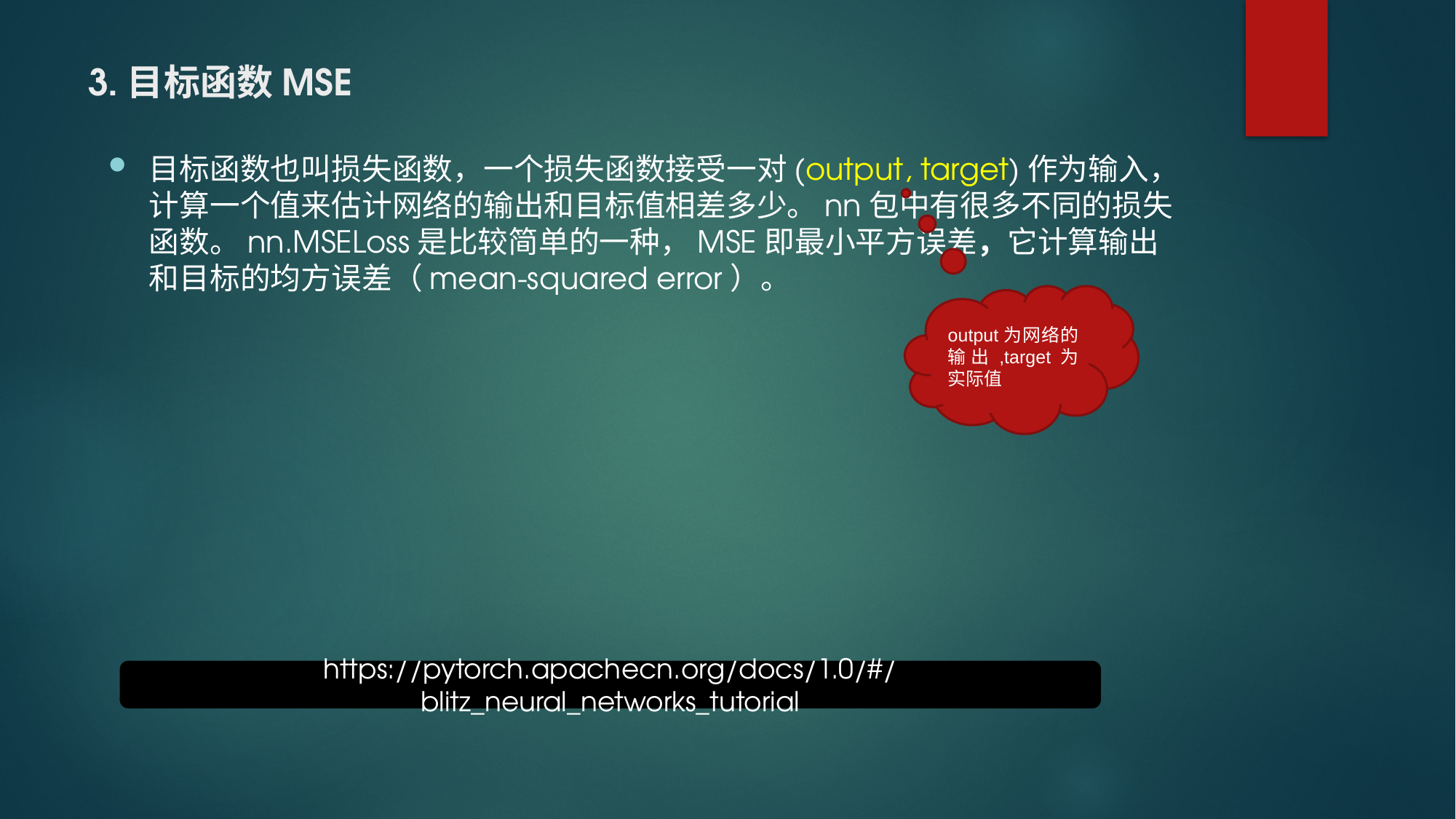

# 3.目标函数MSE
目标函数也叫损失函数，一个损失函数接受一对(output, target)作为输入，计算一个值来估计网络的输出和目标值相差多少。nn包中有很多不同的损失函数。nn.MSELoss是比较简单的一种，MSE即最小平方误差，它计算输出和目标的均方误差（mean-squared error）。
output为网络的输出,target为实际值
https://pytorch.apachecn.org/docs/1.0/#/blitz_neural_networks_tutorial